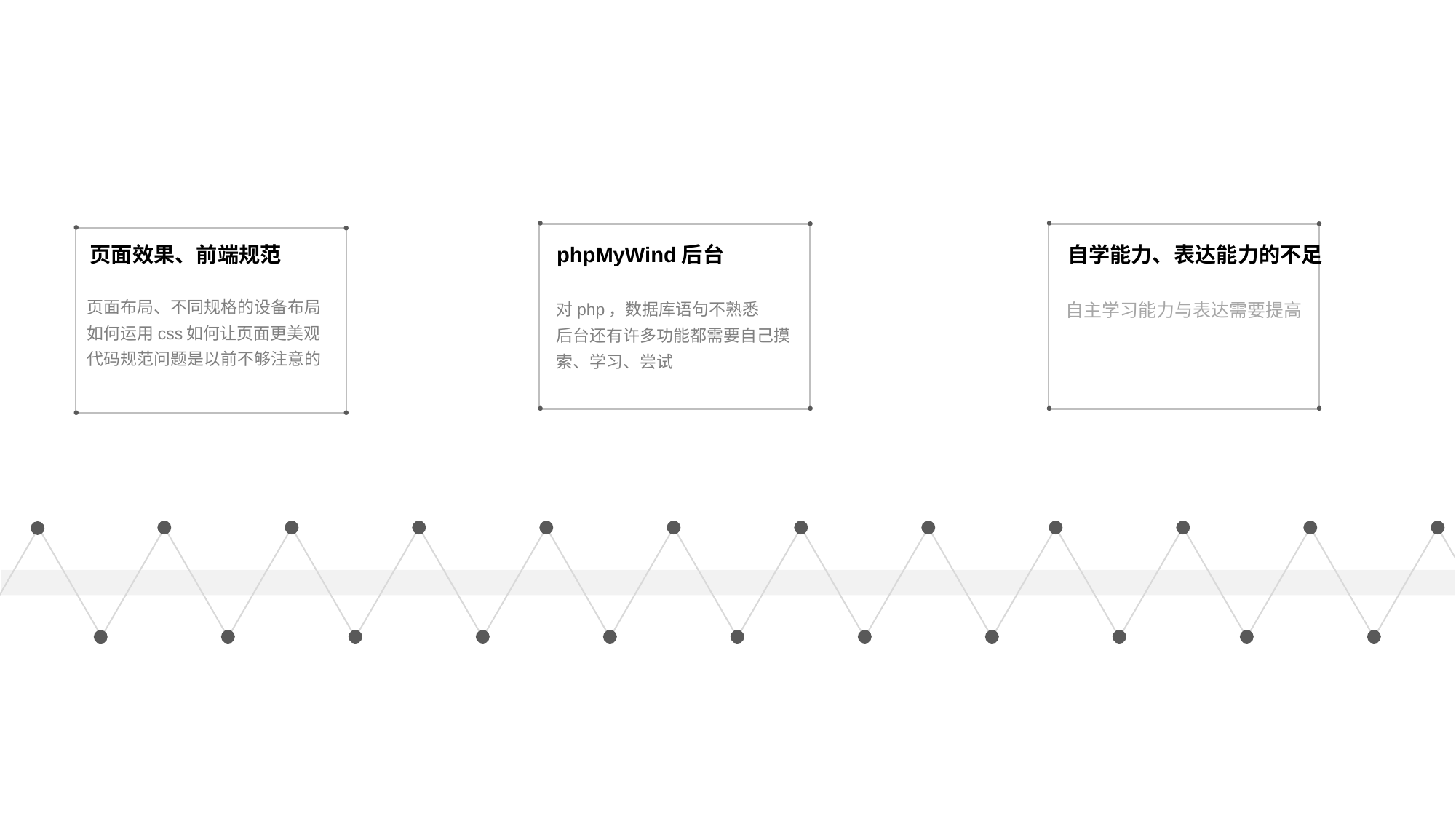

页面效果、前端规范
phpMyWind后台
自学能力、表达能力的不足
页面布局、不同规格的设备布局
如何运用css如何让页面更美观
代码规范问题是以前不够注意的
对php，数据库语句不熟悉
后台还有许多功能都需要自己摸索、学习、尝试
自主学习能力与表达需要提高